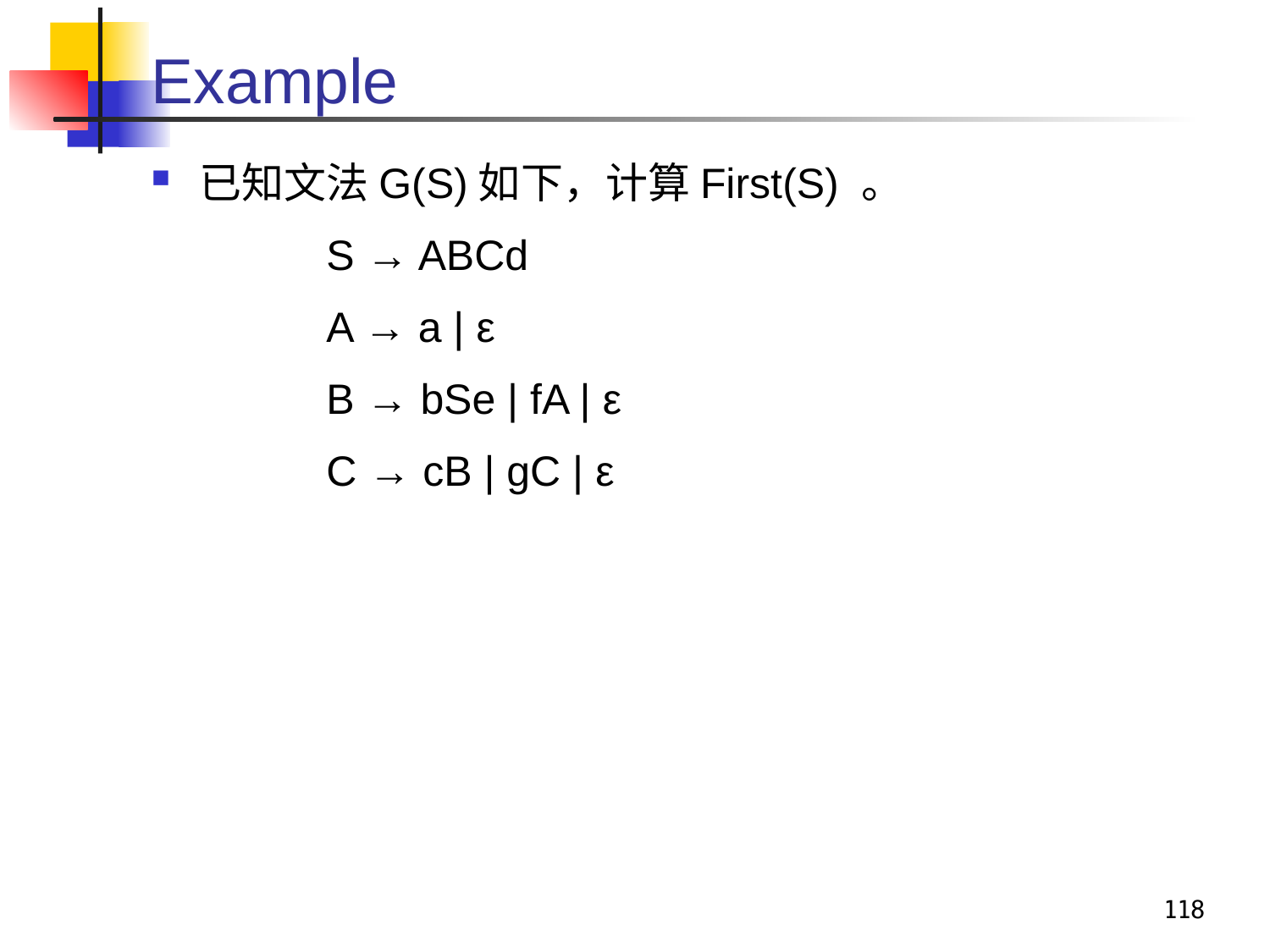

# Example
已知文法G(S)如下，计算First(S) 。
		S → ABCd
		A → a | ε
		B → bSe | fA | ε
		C → cB | gC | ε
118